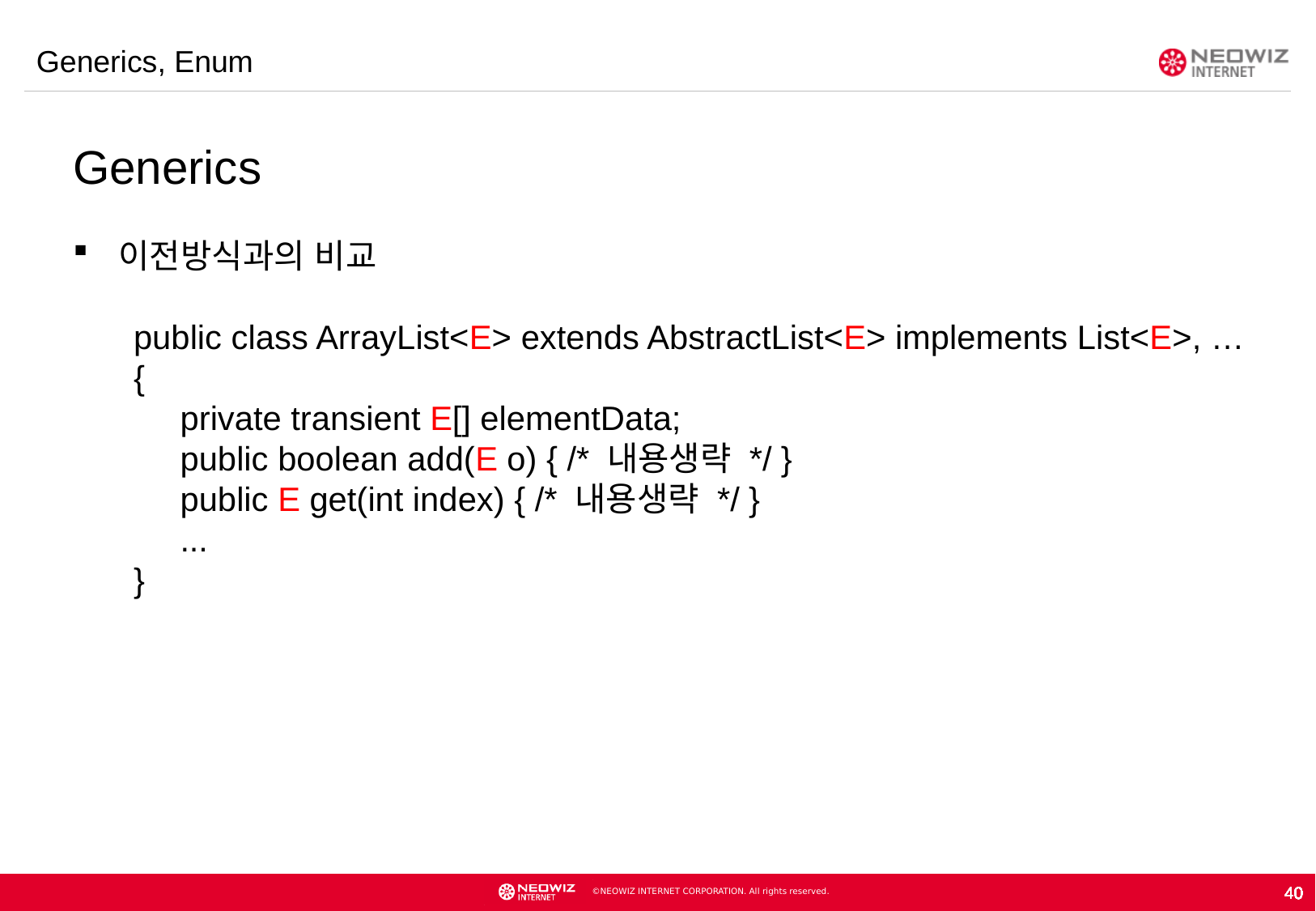

Generics, Enum

Generics

이전방식과의 비교

public class ArrayList<E> extends AbstractList<E> implements List<E>, …
{
     private transient E[] elementData;
     public boolean add(E o) { /* 내용생략 */ }
     public E get(int index) { /* 내용생략 */ }
     ...
}
40
40
40
40
40
40
40
40
40
40
40
40
40
40
40
40
40
40
40
40
40
40
40